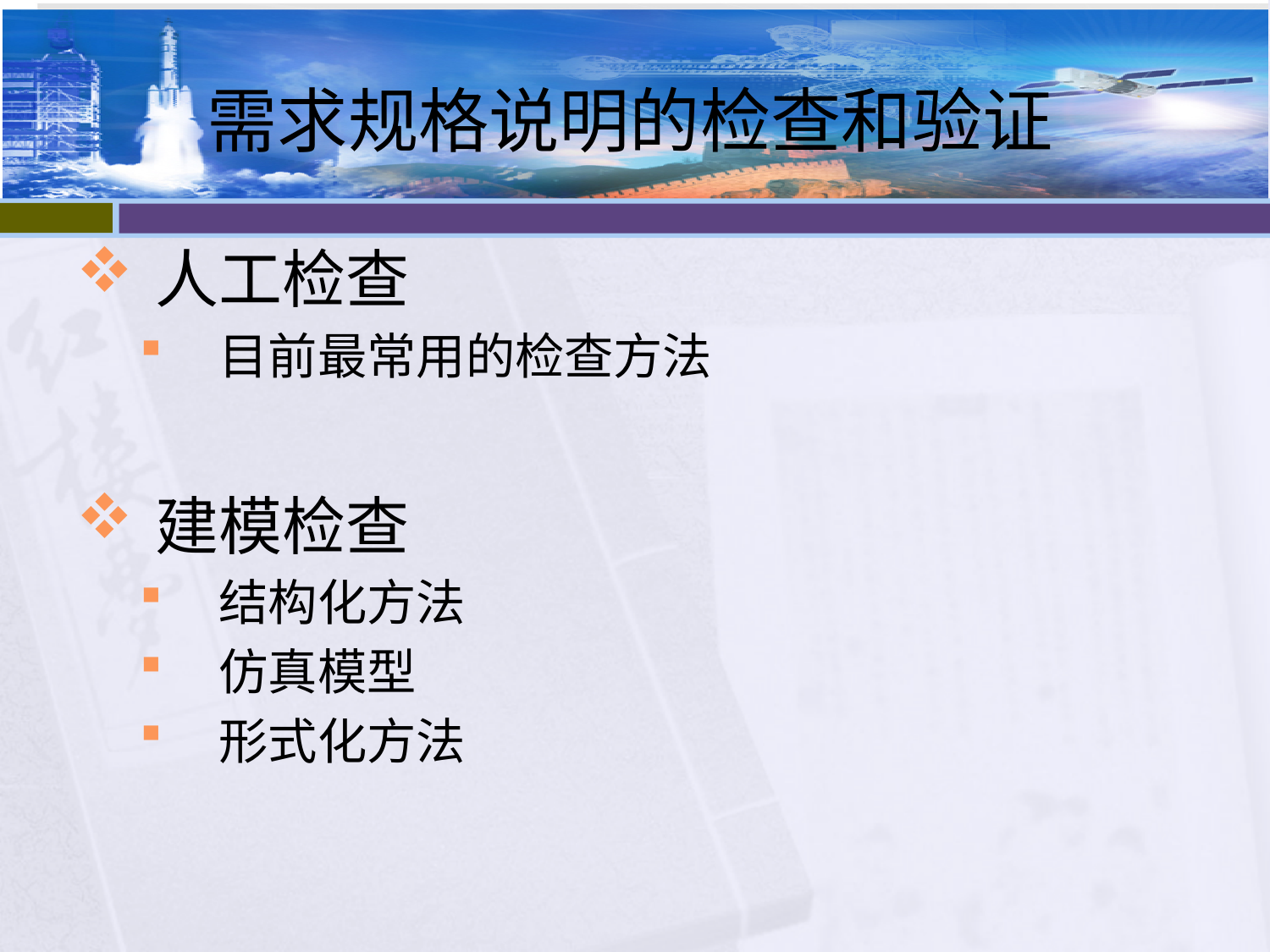

# 需求规格说明的检查和验证

人工检查
目前最常用的检查方法

建模检查
结构化方法
仿真模型
形式化方法